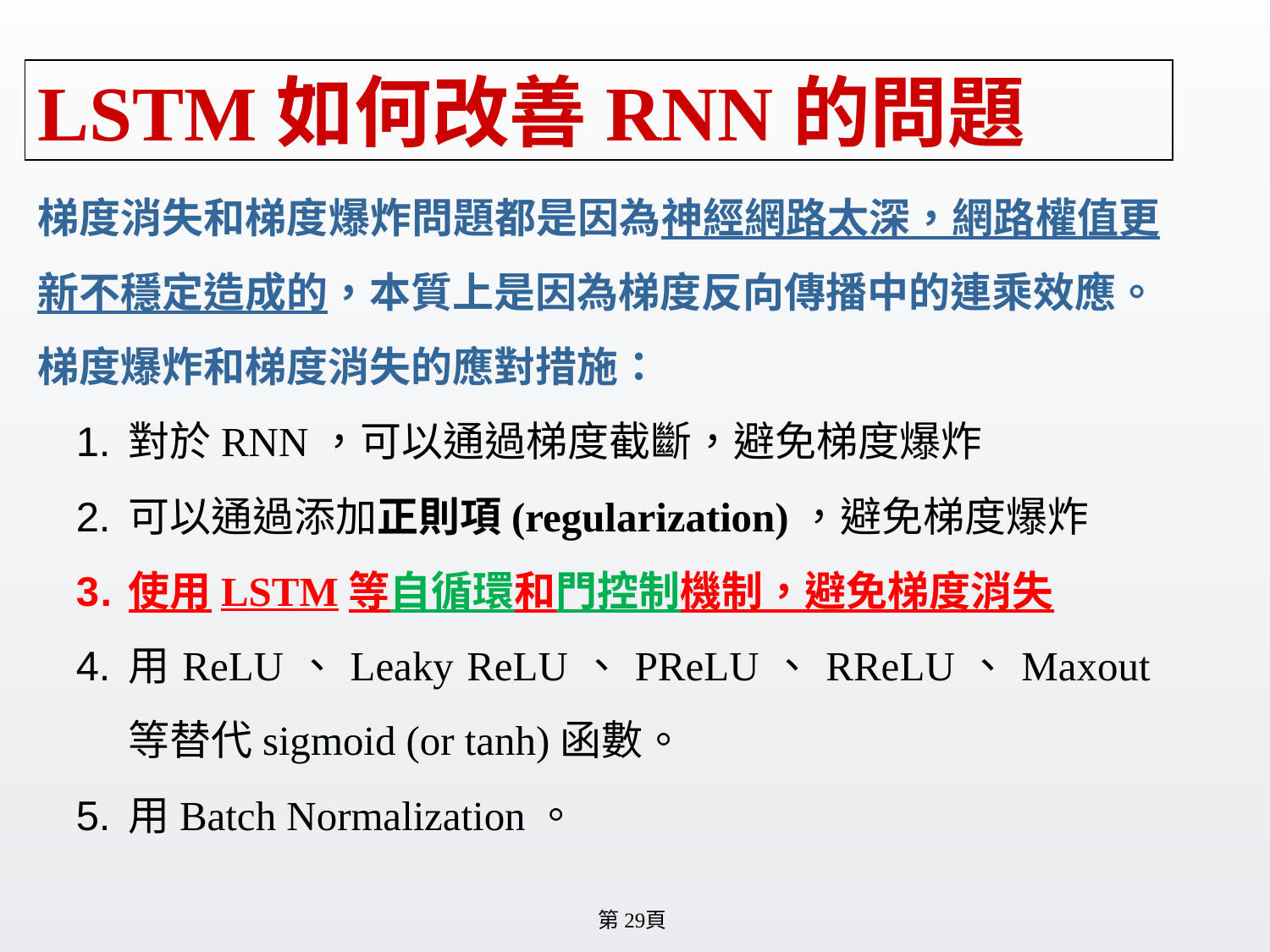

29
# LSTM如何改善RNN的問題
梯度消失和梯度爆炸問題都是因為神經網路太深，網路權值更新不穩定造成的，本質上是因為梯度反向傳播中的連乘效應。
梯度爆炸和梯度消失的應對措施：
對於RNN，可以通過梯度截斷，避免梯度爆炸
可以通過添加正則項(regularization)，避免梯度爆炸
使用LSTM等自循環和門控制機制，避免梯度消失
用ReLU、Leaky ReLU、PReLU、RReLU、Maxout等替代sigmoid (or tanh)函數。
用Batch Normalization。